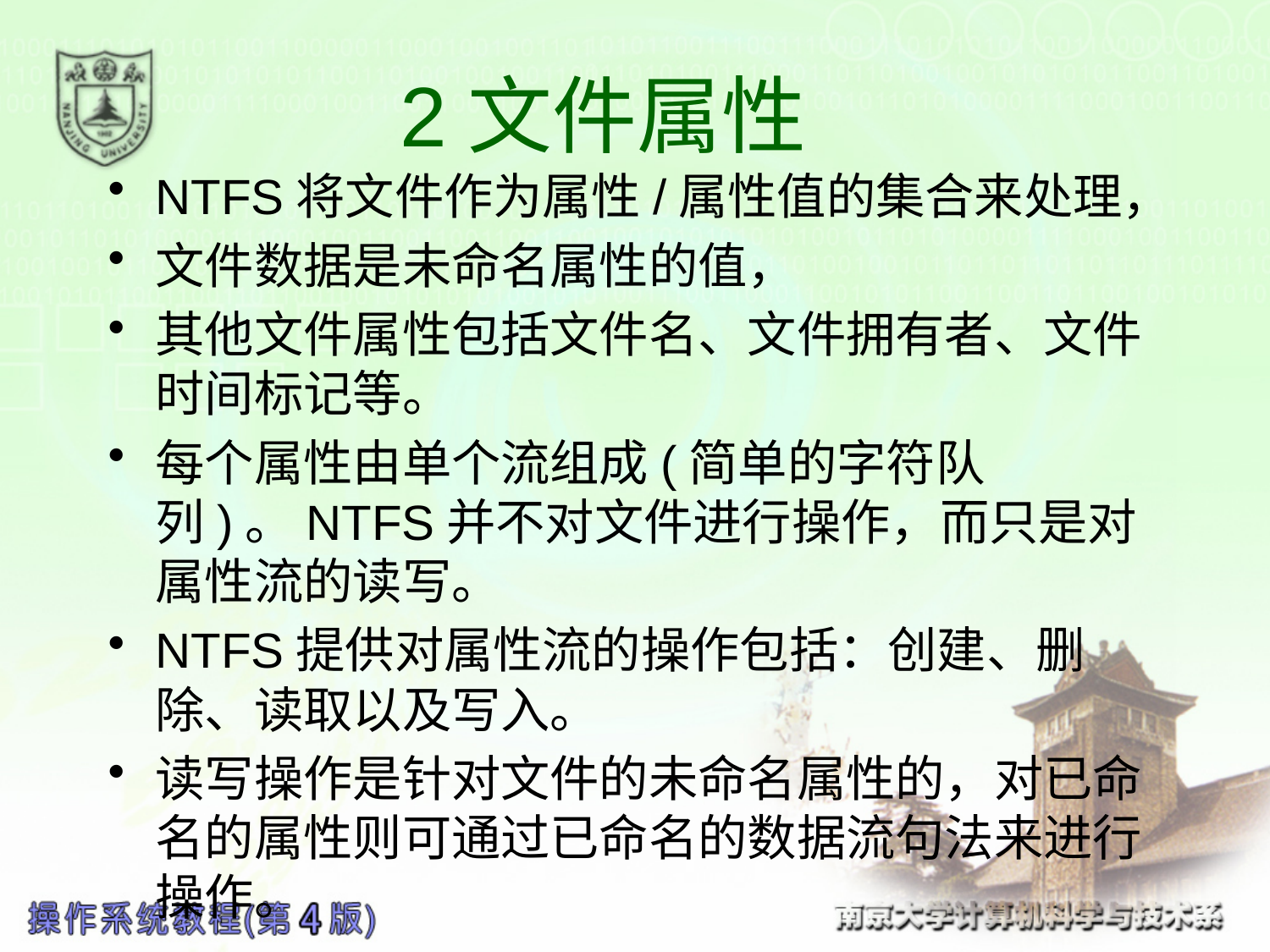

# 2文件属性
NTFS将文件作为属性/属性值的集合来处理，
文件数据是未命名属性的值，
其他文件属性包括文件名、文件拥有者、文件时间标记等。
每个属性由单个流组成(简单的字符队列)。NTFS并不对文件进行操作，而只是对属性流的读写。
NTFS提供对属性流的操作包括：创建、删除、读取以及写入。
读写操作是针对文件的未命名属性的，对已命名的属性则可通过已命名的数据流句法来进行操作。